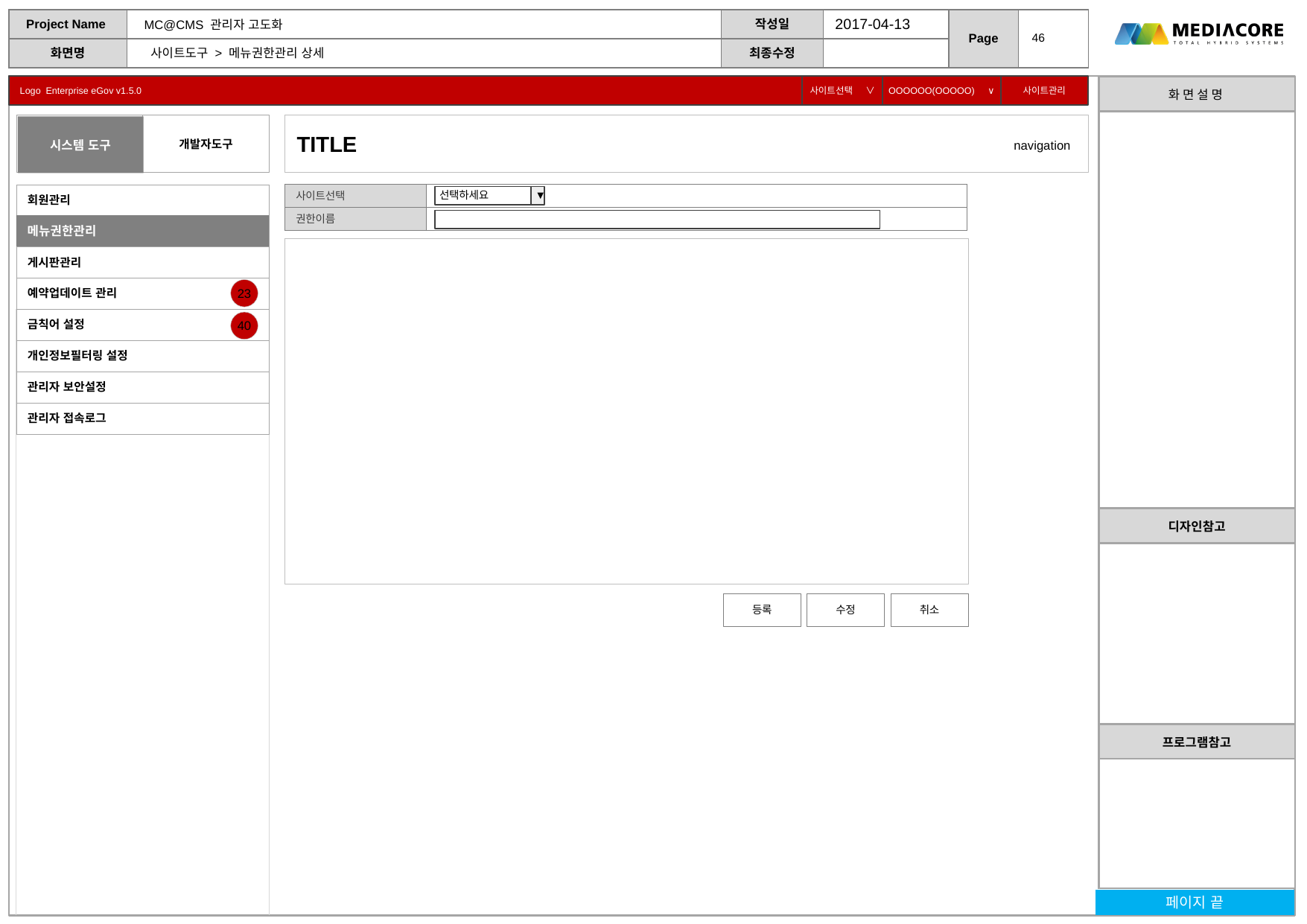

2017-04-13
46
사이트도구 > 메뉴권한관리 상세
| 화 면 설 명 |
| --- |
|  |
| 디자인참고 |
|  |
| 프로그램참고 |
|  |
시스템 도구
| 사이트선택 |  |
| --- | --- |
| 권한이름 |  |
선택하세요
▼

메뉴권한관리

23
40
등록
수정
취소